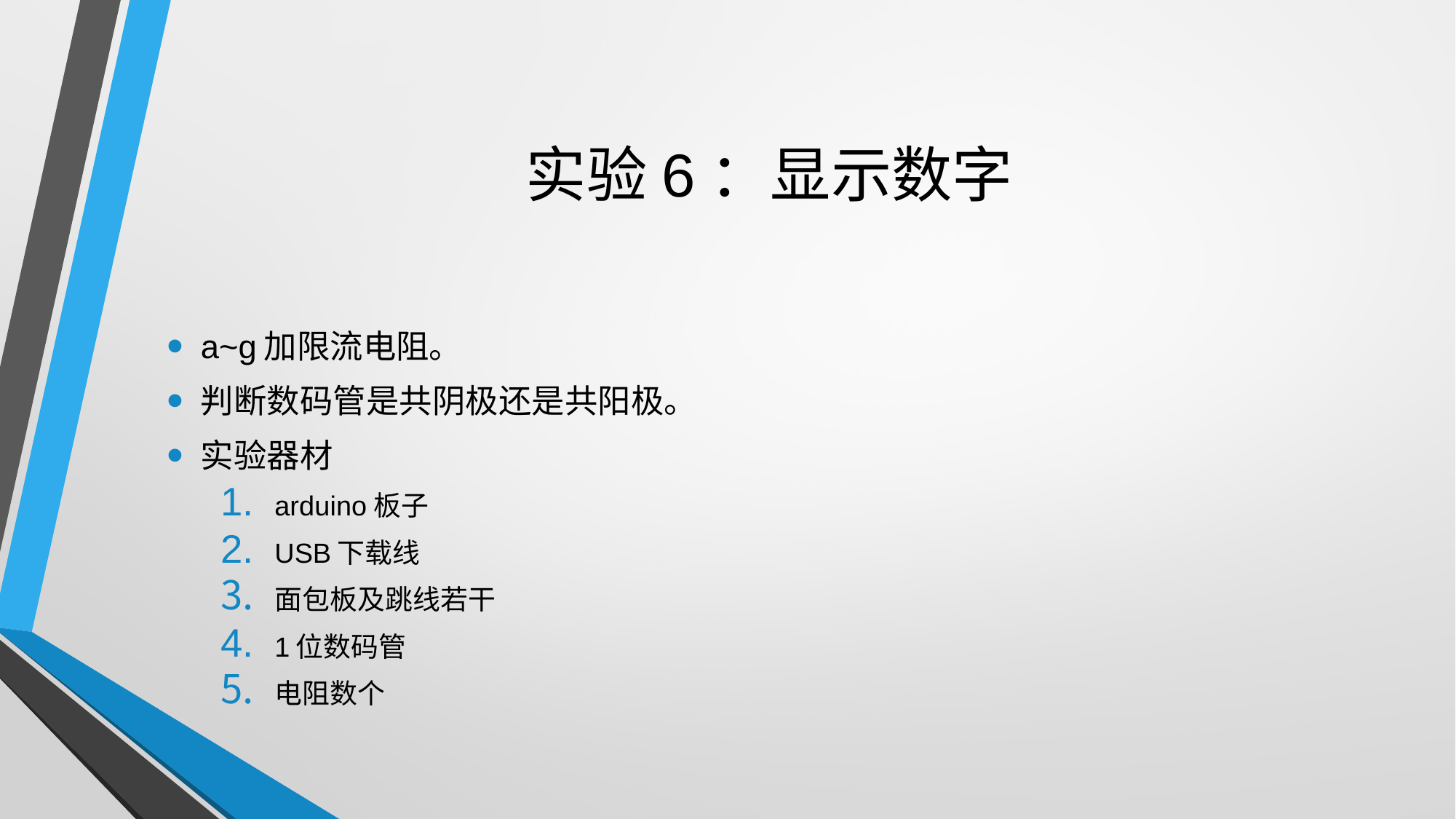

# 实验6：显示数字
a~g加限流电阻。
判断数码管是共阴极还是共阳极。
实验器材
arduino板子
USB下载线
面包板及跳线若干
1位数码管
电阻数个